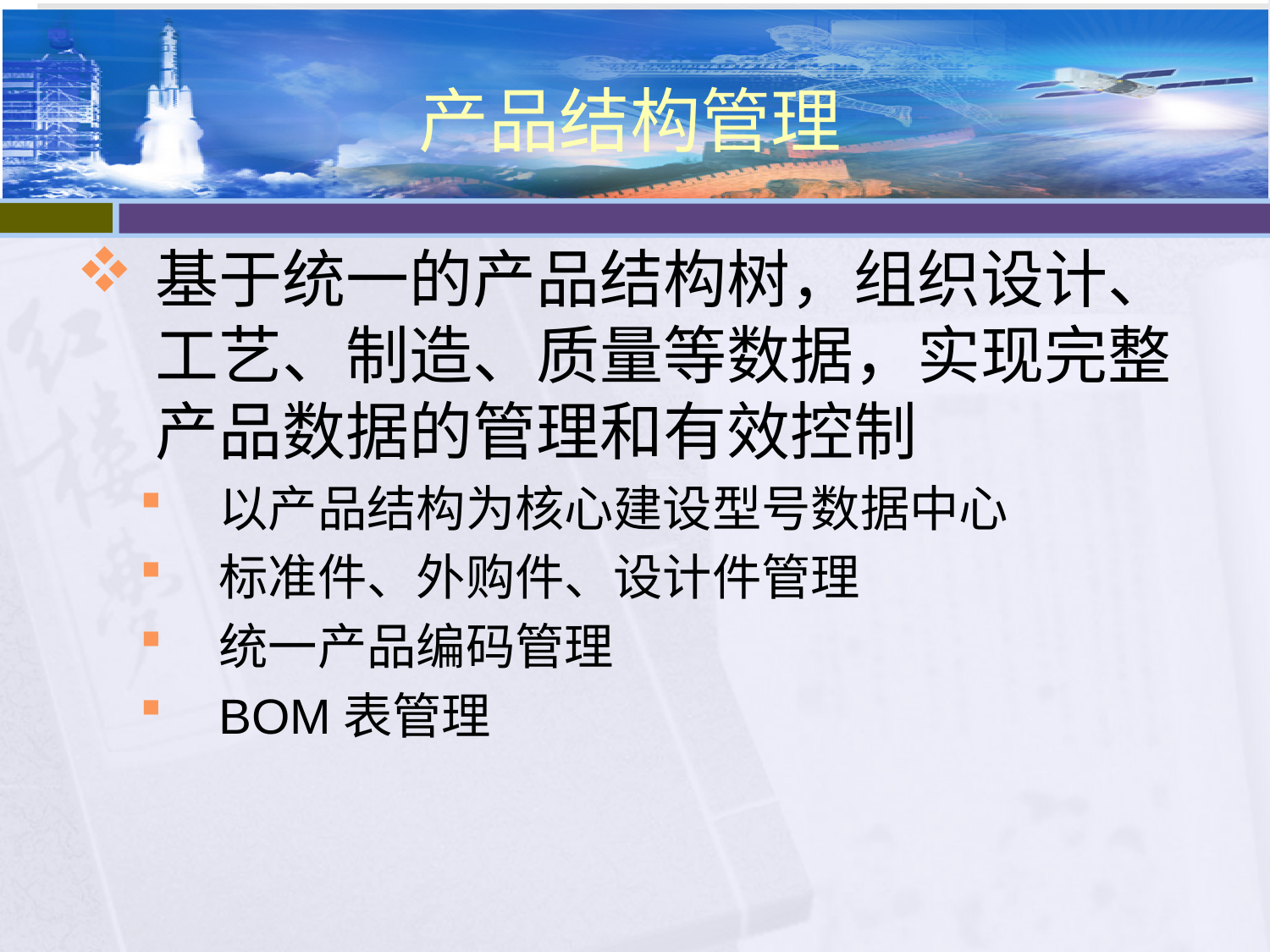

# 产品结构管理

基于统一的产品结构树，组织设计、工艺、制造、质量等数据，实现完整产品数据的管理和有效控制
以产品结构为核心建设型号数据中心
标准件、外购件、设计件管理
统一产品编码管理
BOM表管理